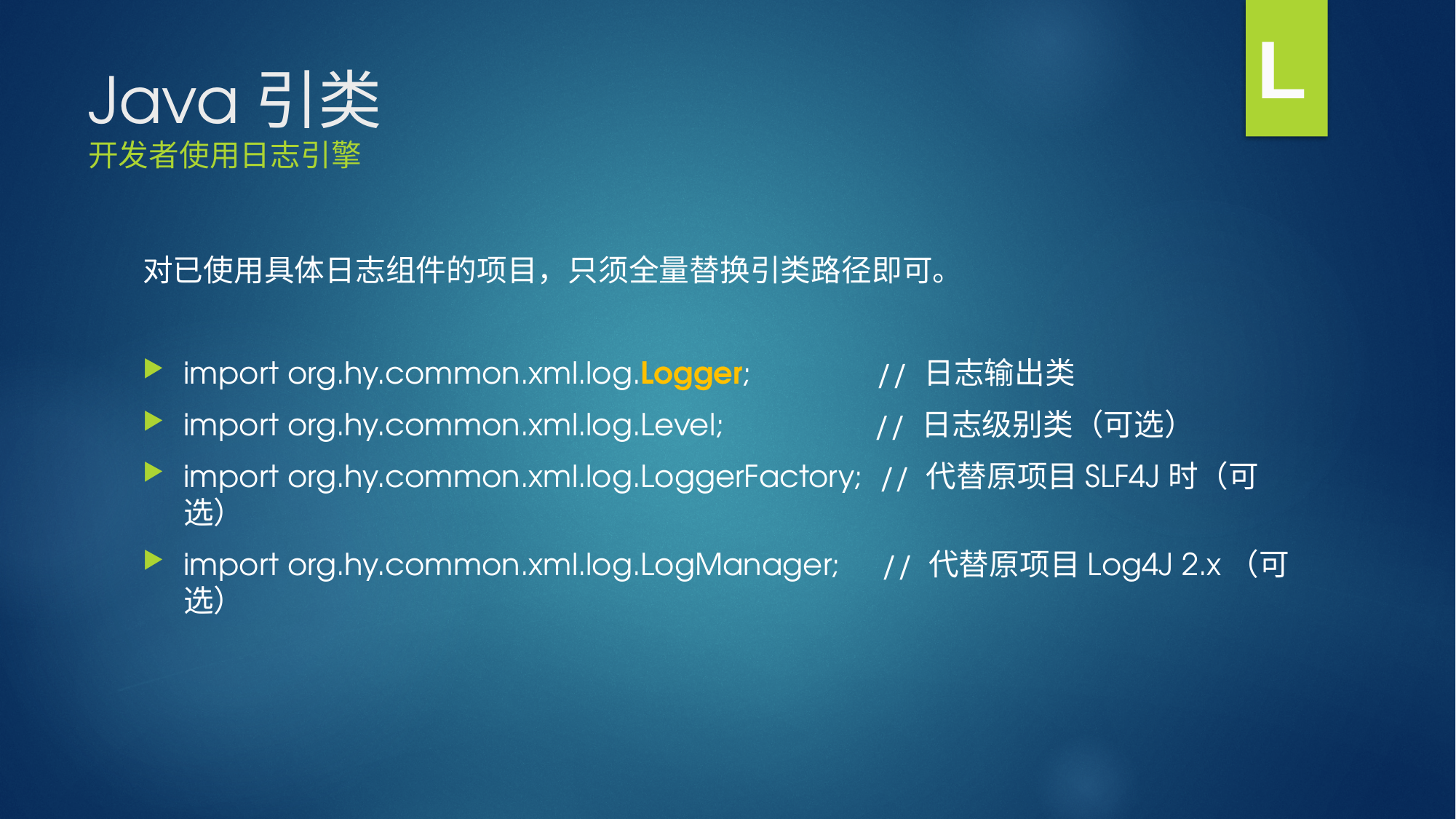

L
# Java引类 开发者使用日志引擎
对已使用具体日志组件的项目，只须全量替换引类路径即可。

import org.hy.common.xml.log.Logger;               // 日志输出类
import org.hy.common.xml.log.Level;                  // 日志级别类（可选）
import org.hy.common.xml.log.LoggerFactory;  // 代替原项目SLF4J时（可选）
import org.hy.common.xml.log.LogManager;     // 代替原项目Log4J 2.x（可选）